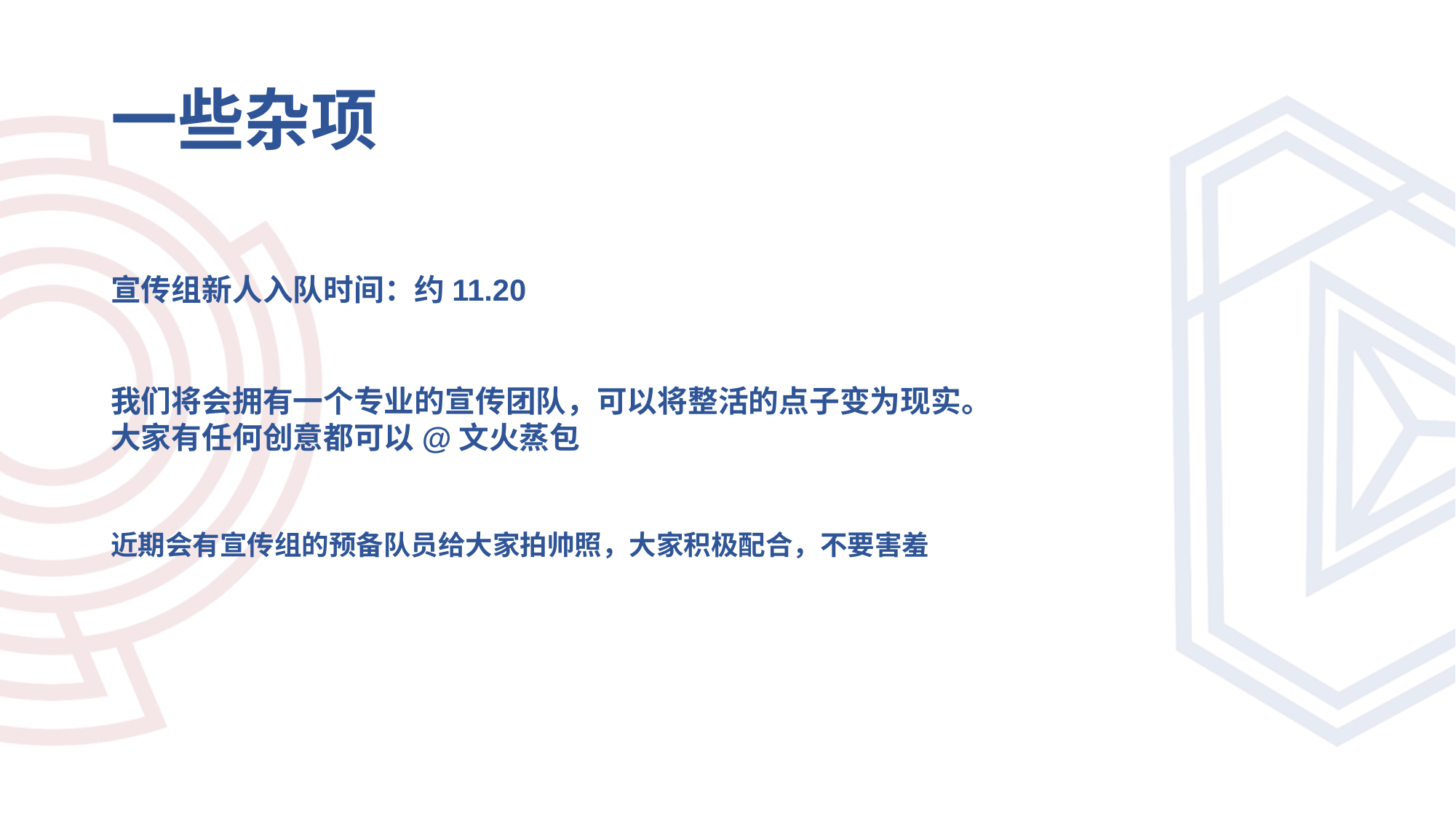

# 一些杂项
宣传组新人入队时间：约11.20
我们将会拥有一个专业的宣传团队，可以将整活的点子变为现实。大家有任何创意都可以@文火蒸包

近期会有宣传组的预备队员给大家拍帅照，大家积极配合，不要害羞